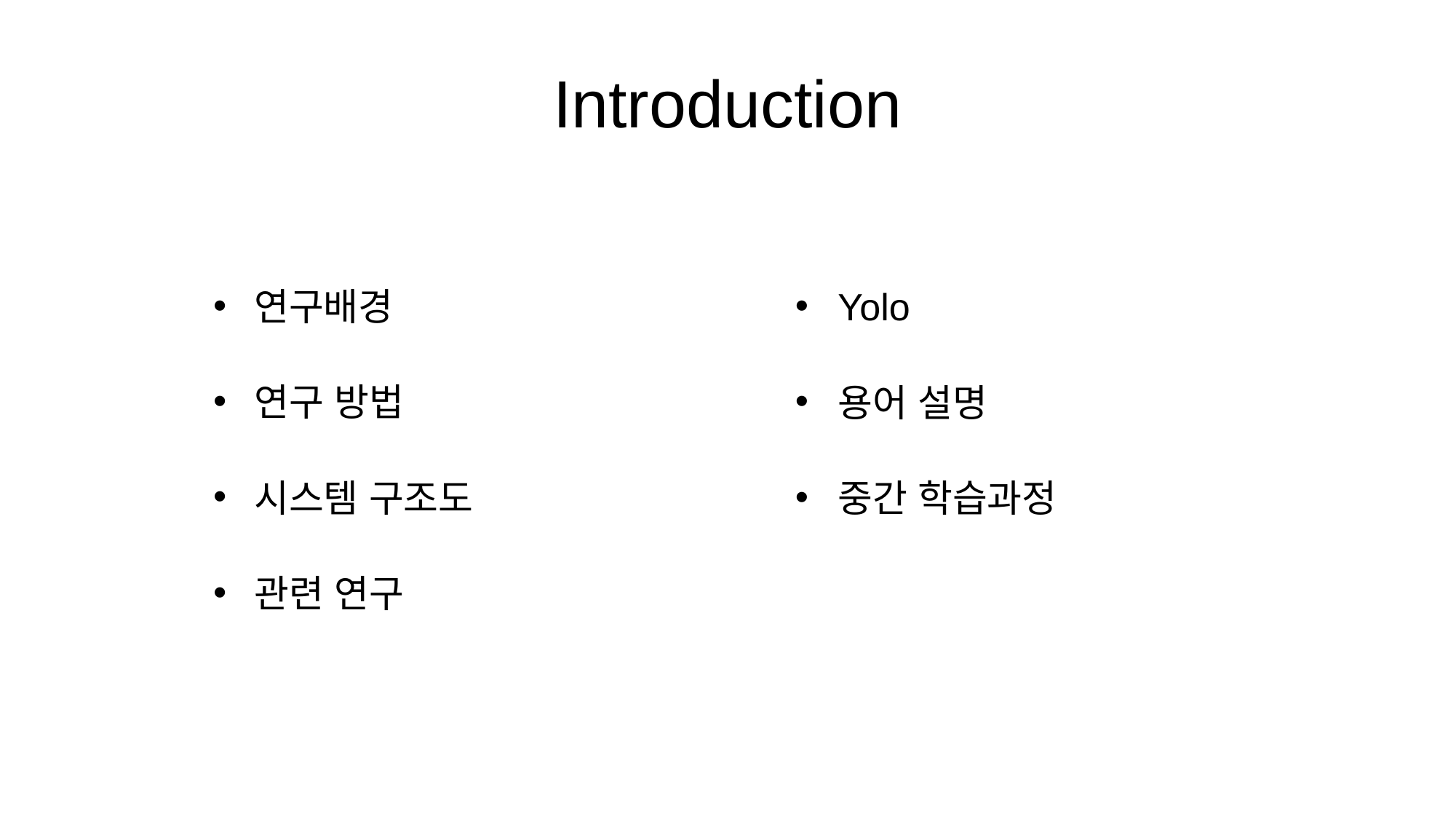

# Introduction
Yolo
용어 설명
중간 학습과정
연구배경
연구 방법
시스템 구조도
관련 연구